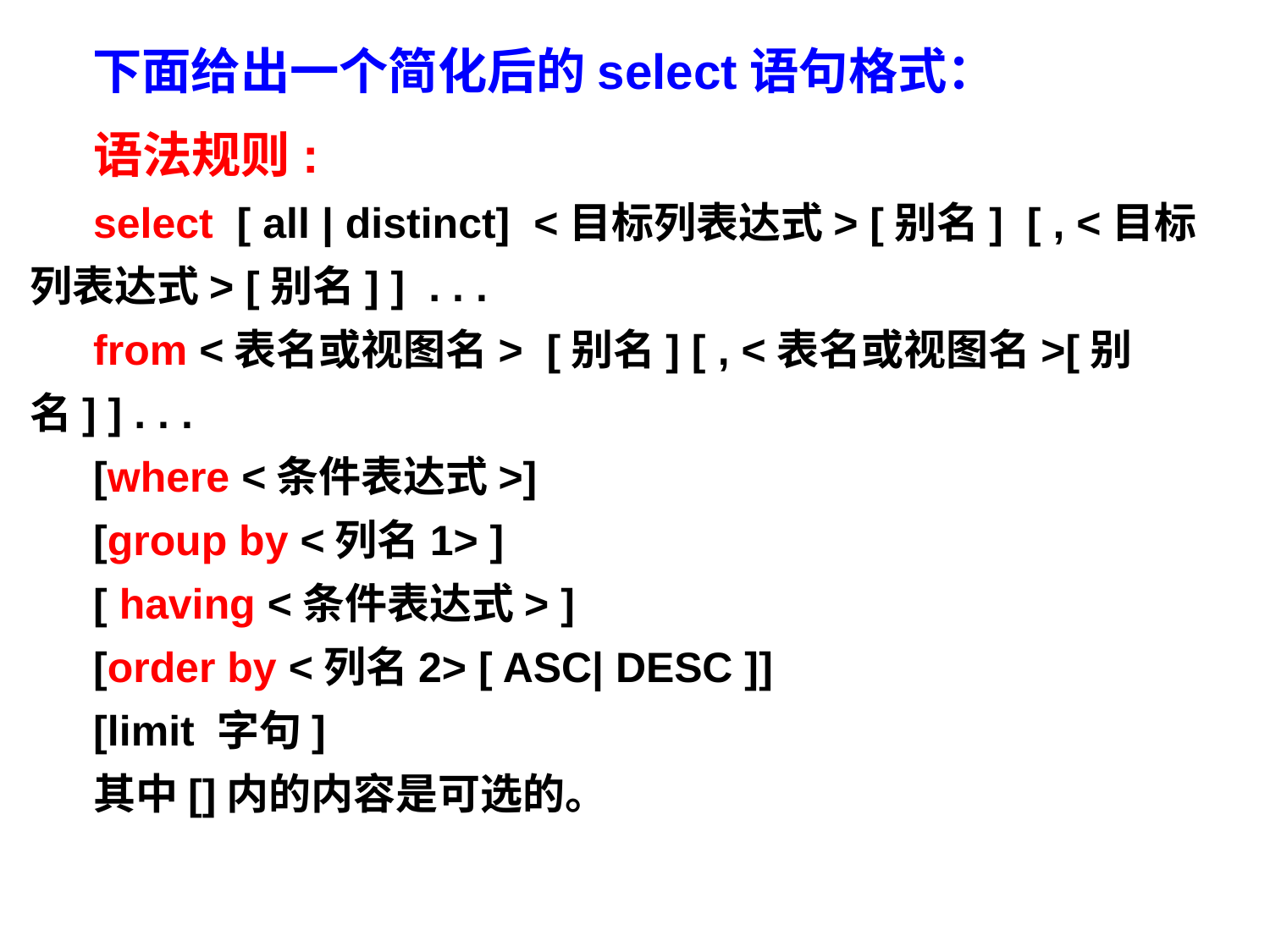

下面给出一个简化后的select语句格式：

语法规则:
select  [ all | distinct]  <目标列表达式> [别名]  [ , <目标列表达式> [别名] ]  . . .
from <表名或视图名>  [别名] [ , <表名或视图名>[别名] ] . . .
[where <条件表达式>]
[group by <列名1> ]
[ having <条件表达式> ]
[order by <列名2> [ ASC| DESC ]]
[limit 字句]
其中[]内的内容是可选的。